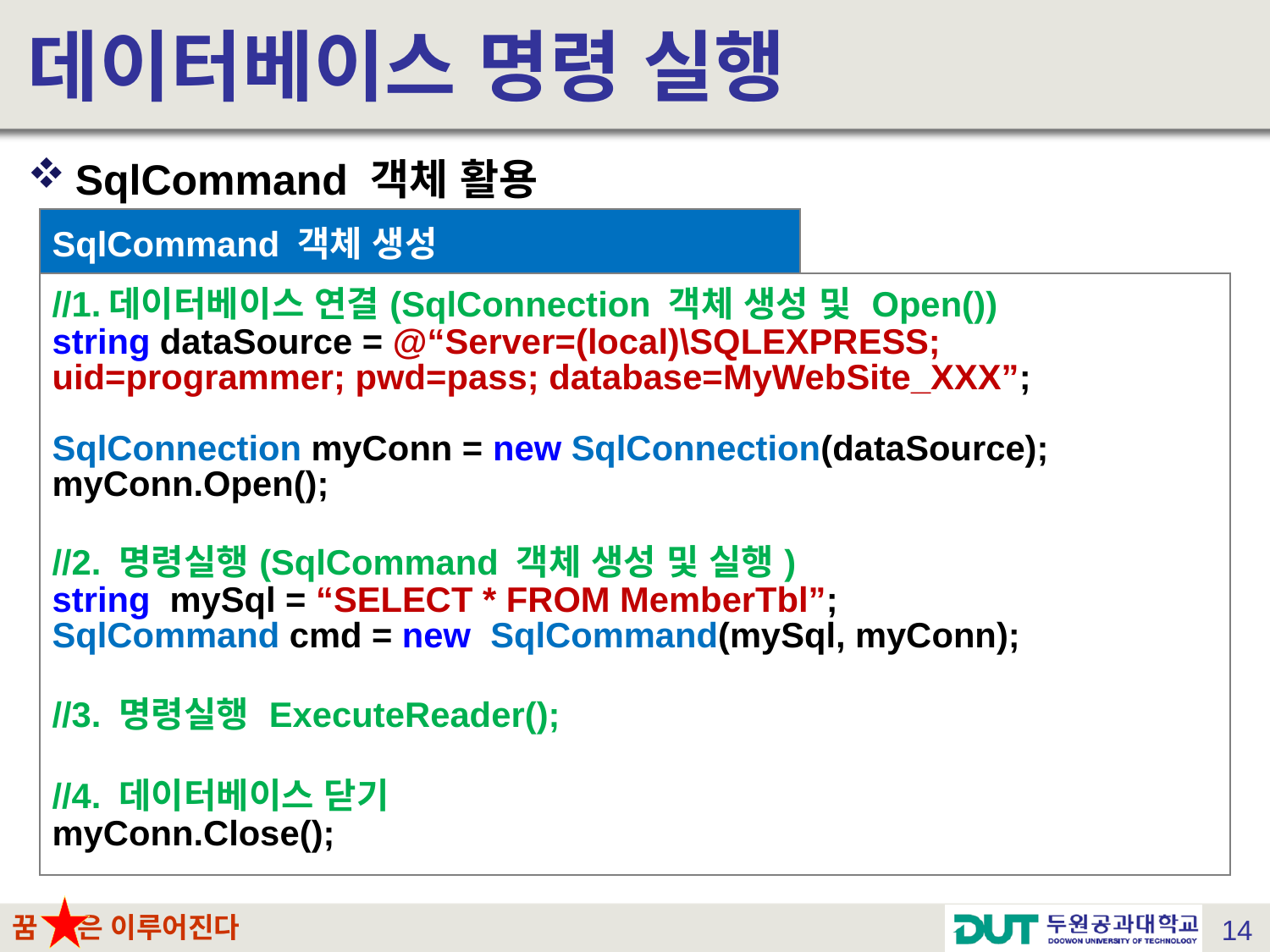

# 데이터베이스 명령 실행
SqlCommand 객체 활용

| SqlCommand 객체 생성 |  |
| --- | --- |
| //1.데이터베이스 연결(SqlConnection 객체 생성 및 Open()) string dataSource = @“Server=(local)\SQLEXPRESS; uid=programmer; pwd=pass; database=MyWebSite\_XXX”; SqlConnection myConn = new SqlConnection(dataSource); myConn.Open(); //2. 명령실행(SqlCommand 객체 생성 및 실행) string mySql = “SELECT \* FROM MemberTbl”; SqlCommand cmd = new SqlCommand(mySql, myConn); //3. 명령실행 ExecuteReader(); //4. 데이터베이스 닫기 myConn.Close(); |  |